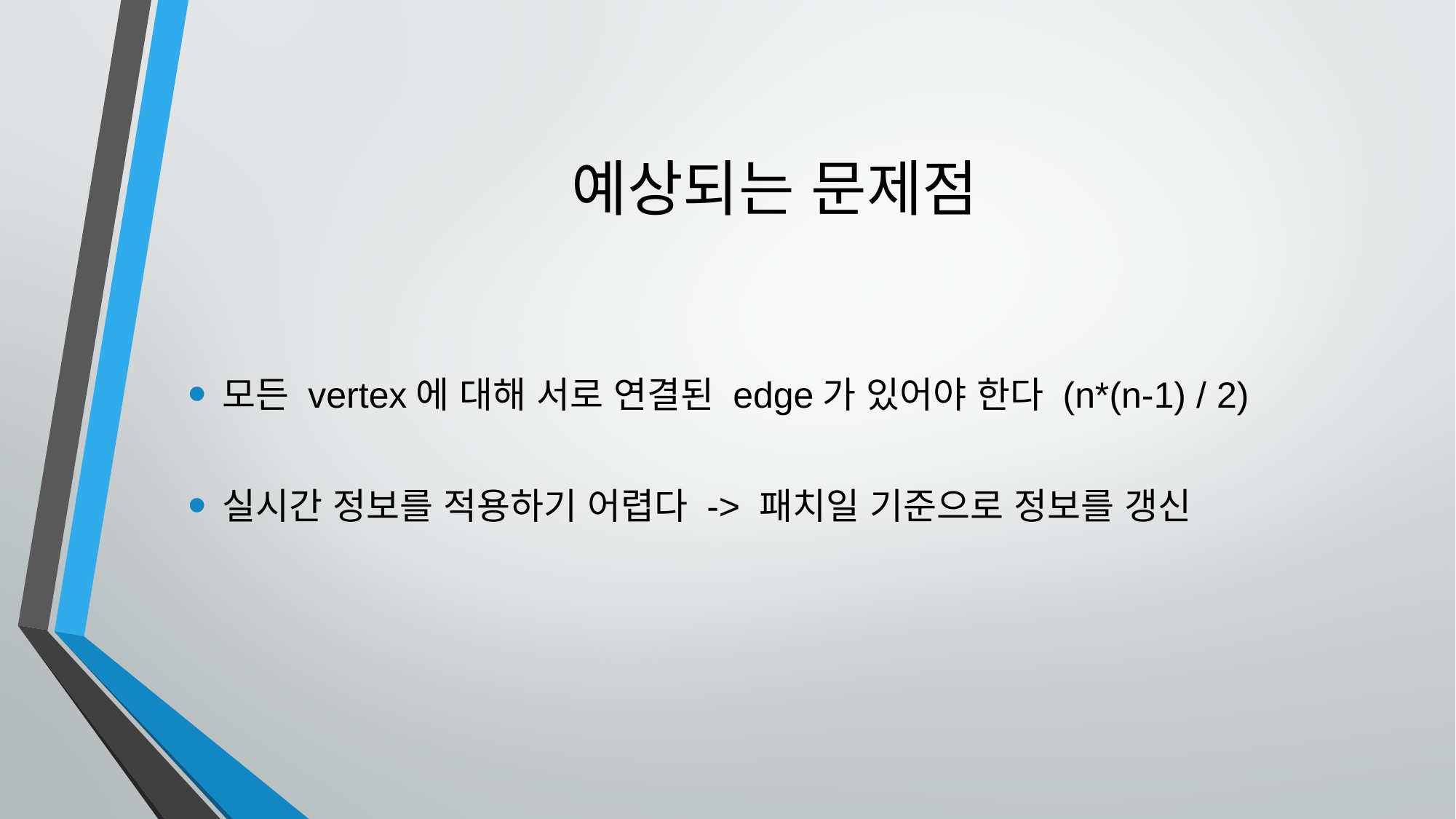

# 예상되는 문제점
모든 vertex에 대해 서로 연결된 edge가 있어야 한다 (n*(n-1) / 2)

실시간 정보를 적용하기 어렵다 -> 패치일 기준으로 정보를 갱신